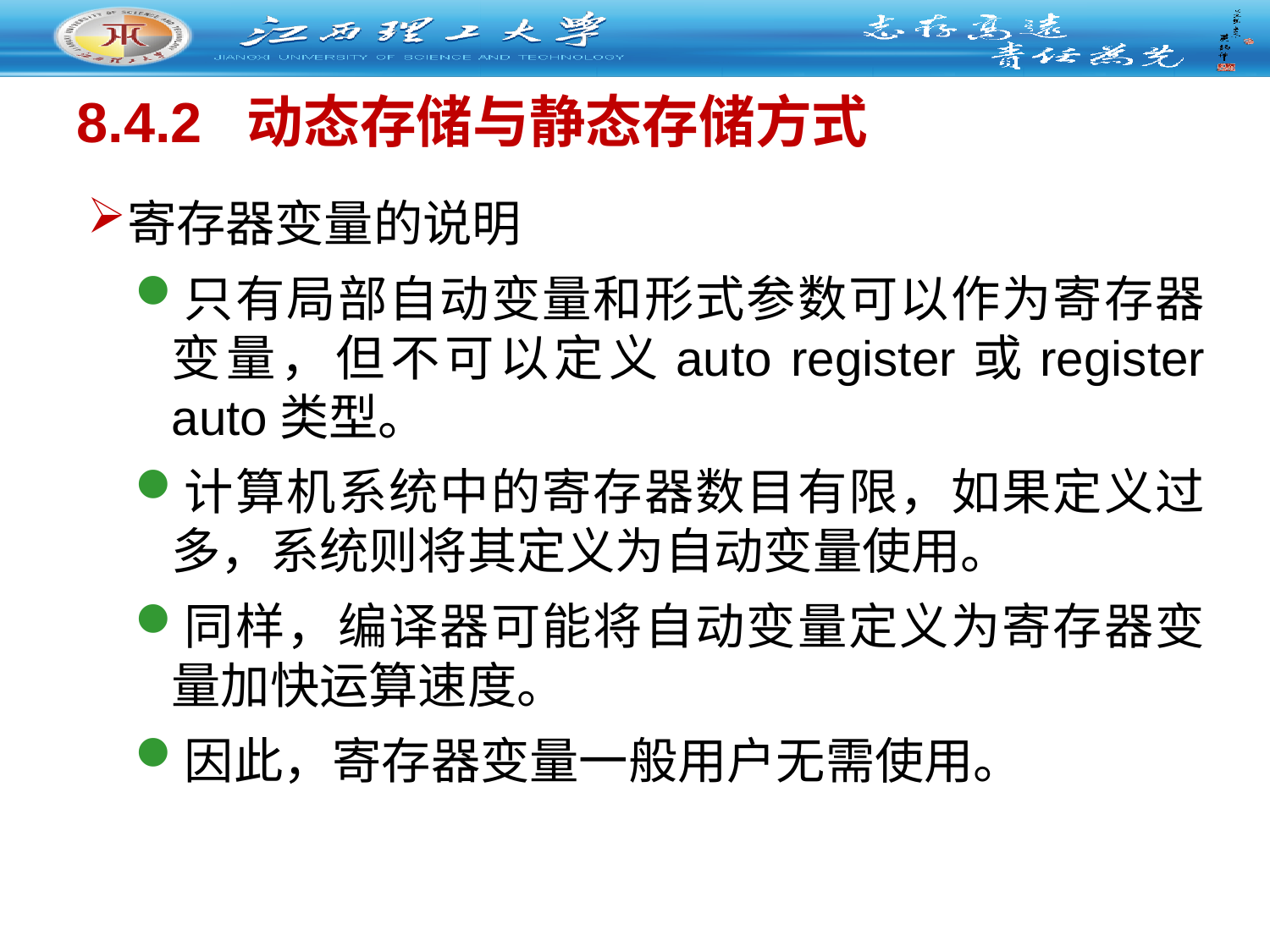

8.4.2  动态存储与静态存储方式
寄存器变量的说明
只有局部自动变量和形式参数可以作为寄存器变量，但不可以定义auto register或register auto类型。
计算机系统中的寄存器数目有限，如果定义过多，系统则将其定义为自动变量使用。
同样，编译器可能将自动变量定义为寄存器变量加快运算速度。
因此，寄存器变量一般用户无需使用。